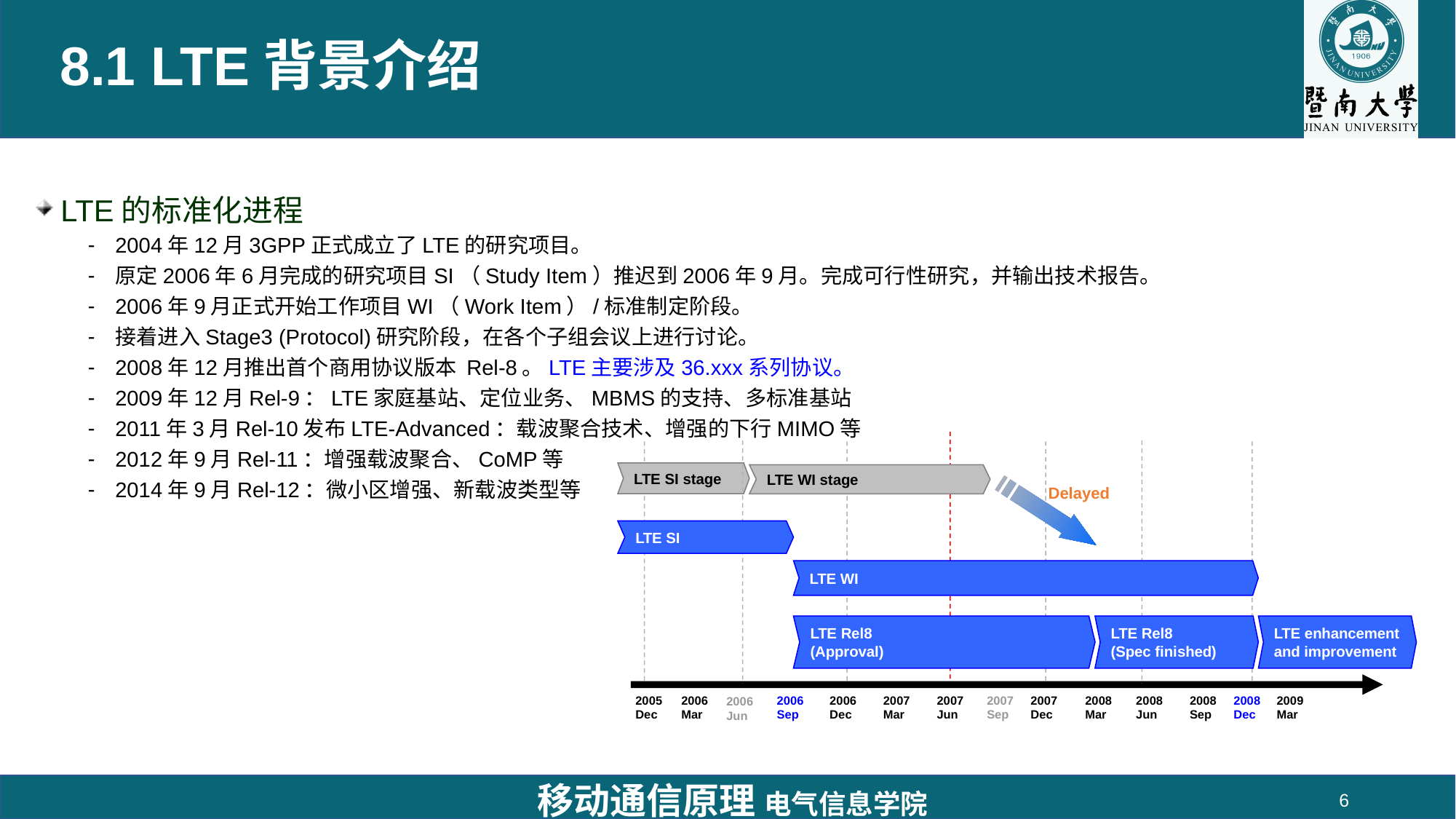

# 8.1 LTE背景介绍
LTE的标准化进程
2004年12月3GPP正式成立了LTE的研究项目。
原定2006年6月完成的研究项目SI（Study Item）推迟到2006年9月。完成可行性研究，并输出技术报告。
2006年9月正式开始工作项目WI（Work Item）/标准制定阶段。
接着进入Stage3 (Protocol)研究阶段，在各个子组会议上进行讨论。
2008年12月推出首个商用协议版本 Rel-8。LTE主要涉及36.xxx系列协议。
2009年12月Rel-9：LTE家庭基站、定位业务、MBMS的支持、多标准基站
2011年3月Rel-10发布LTE-Advanced：载波聚合技术、增强的下行MIMO等
2012年9月Rel-11：增强载波聚合、CoMP等
2014年9月Rel-12：微小区增强、新载波类型等

Delayed
LTE SI stage
LTE WI stage

LTE SI
LTE WI
LTE Rel8
(Approval)
LTE Rel8
(Spec finished)
LTE enhancement
and improvement

2005
Dec
2006
Mar
2006
Sep
2006
Dec
2007
Mar
2007
Jun
2007
Sep
2007
Dec
2008
Mar
2008
Jun
2008
Sep
2008
Dec
2009
Mar
2006
Jun
移动通信原理 电气信息学院
6